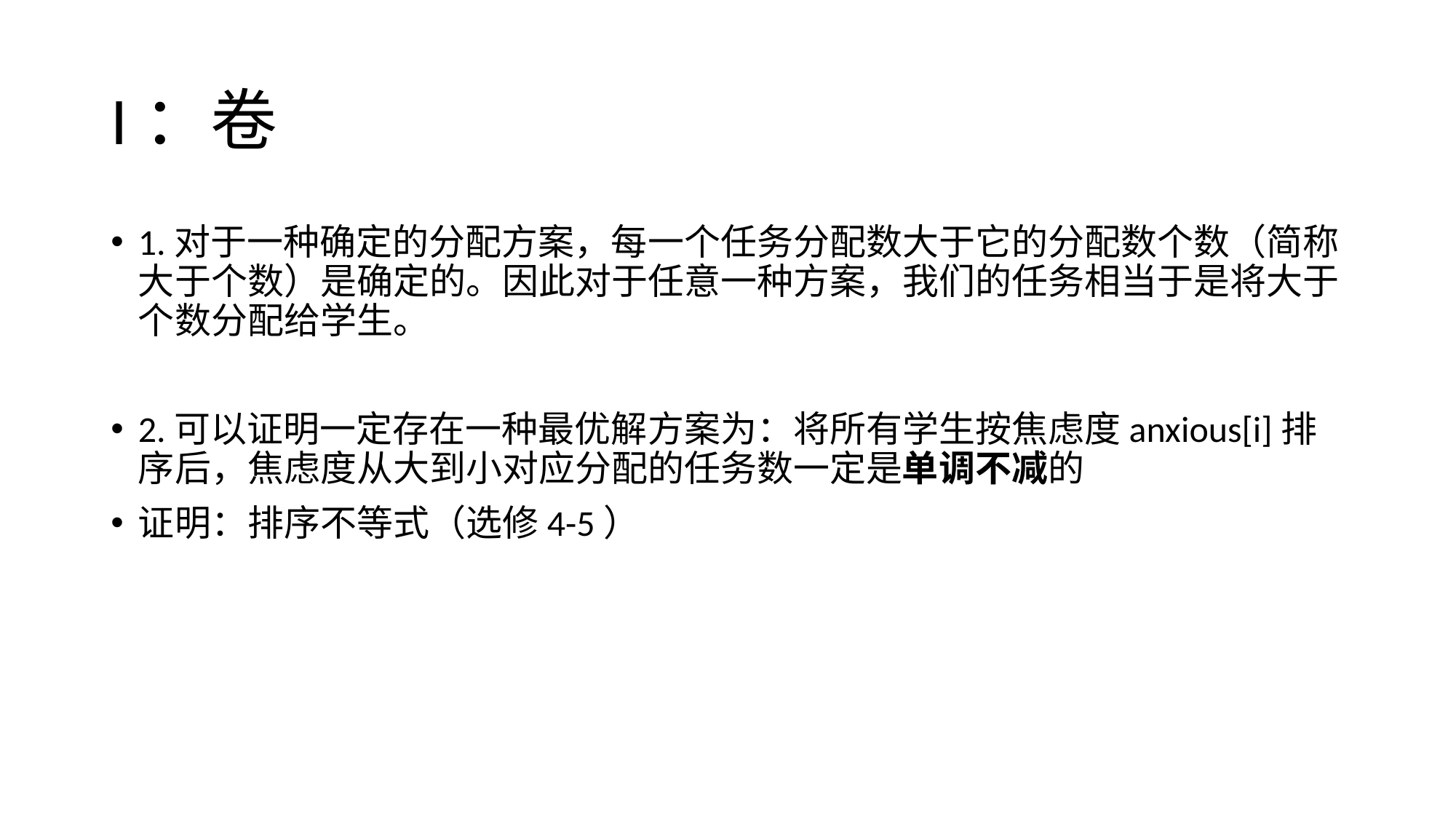

# I：卷
1.对于一种确定的分配方案，每一个任务分配数大于它的分配数个数（简称大于个数）是确定的。因此对于任意一种方案，我们的任务相当于是将大于个数分配给学生。

2.可以证明一定存在一种最优解方案为：将所有学生按焦虑度anxious[i]排序后，焦虑度从大到小对应分配的任务数一定是单调不减的
证明：排序不等式（选修4-5）